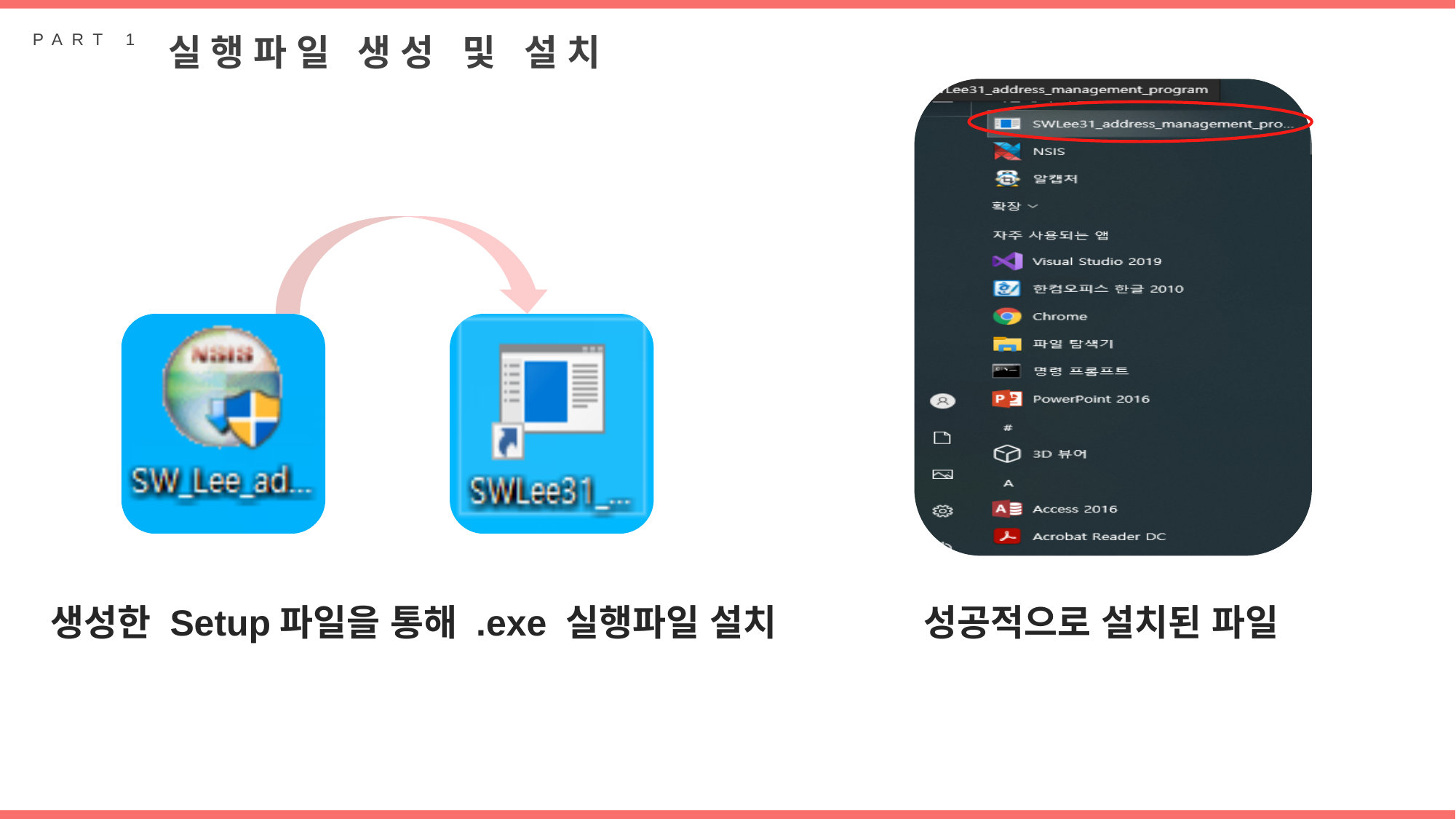

PART 1
실행파일 생성 및 설치

생성한 Setup파일을 통해 .exe 실행파일 설치
성공적으로 설치된 파일